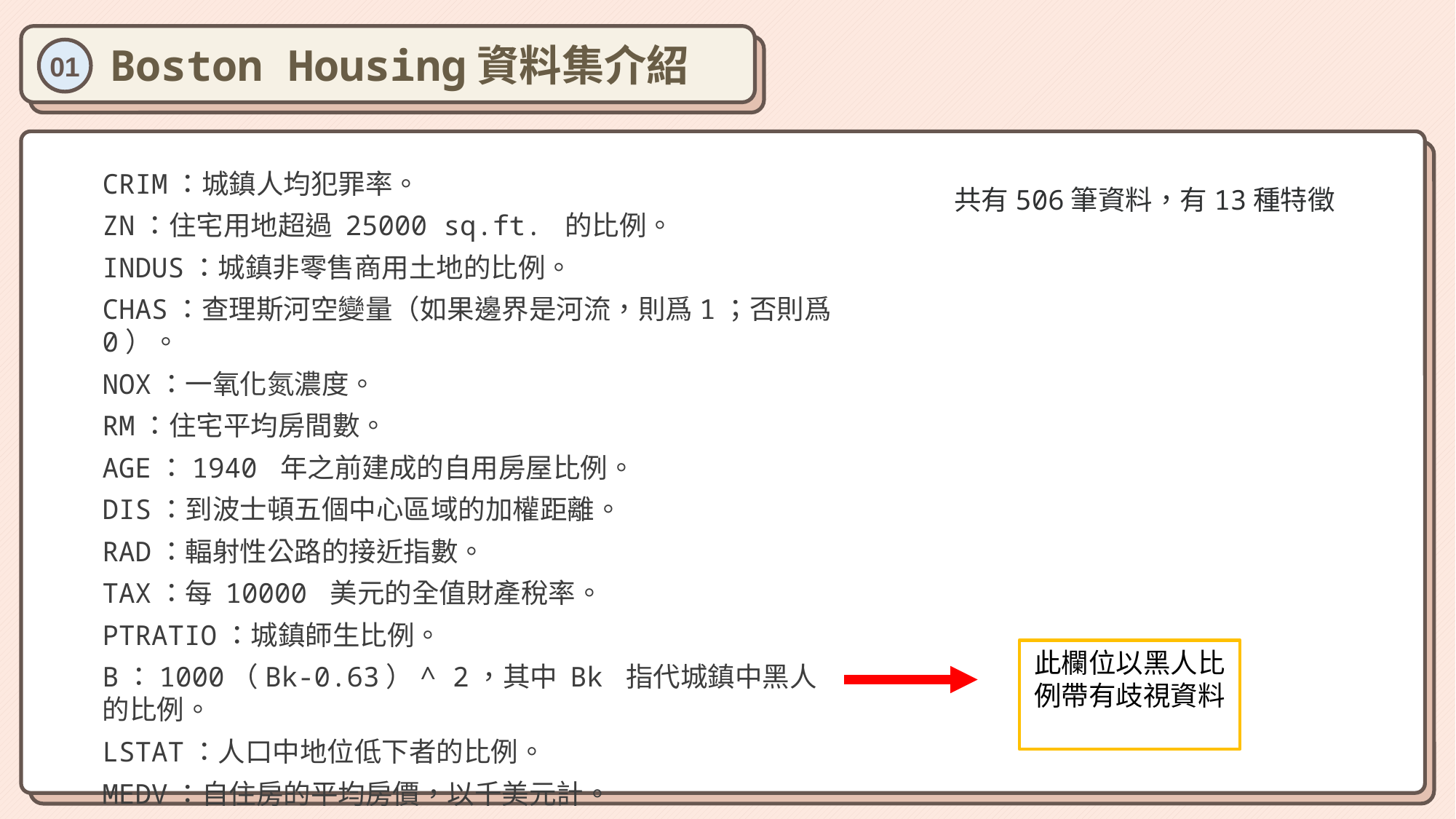

Boston Housing資料集介紹

01

CRIM：城鎮人均犯罪率。
ZN：住宅用地超過 25000 sq.ft. 的比例。
INDUS：城鎮非零售商用土地的比例。
CHAS：查理斯河空變量（如果邊界是河流，則爲1；否則爲0）。
NOX：一氧化氮濃度。
RM：住宅平均房間數。
AGE：1940 年之前建成的自用房屋比例。
DIS：到波士頓五個中心區域的加權距離。
RAD：輻射性公路的接近指數。
TAX：每 10000 美元的全值財產稅率。
PTRATIO：城鎮師生比例。
B：1000（Bk-0.63）^ 2，其中 Bk 指代城鎮中黑人的比例。
LSTAT：人口中地位低下者的比例。
MEDV：自住房的平均房價，以千美元計。

共有506筆資料，有13種特徵
此欄位以黑人比例帶有歧視資料